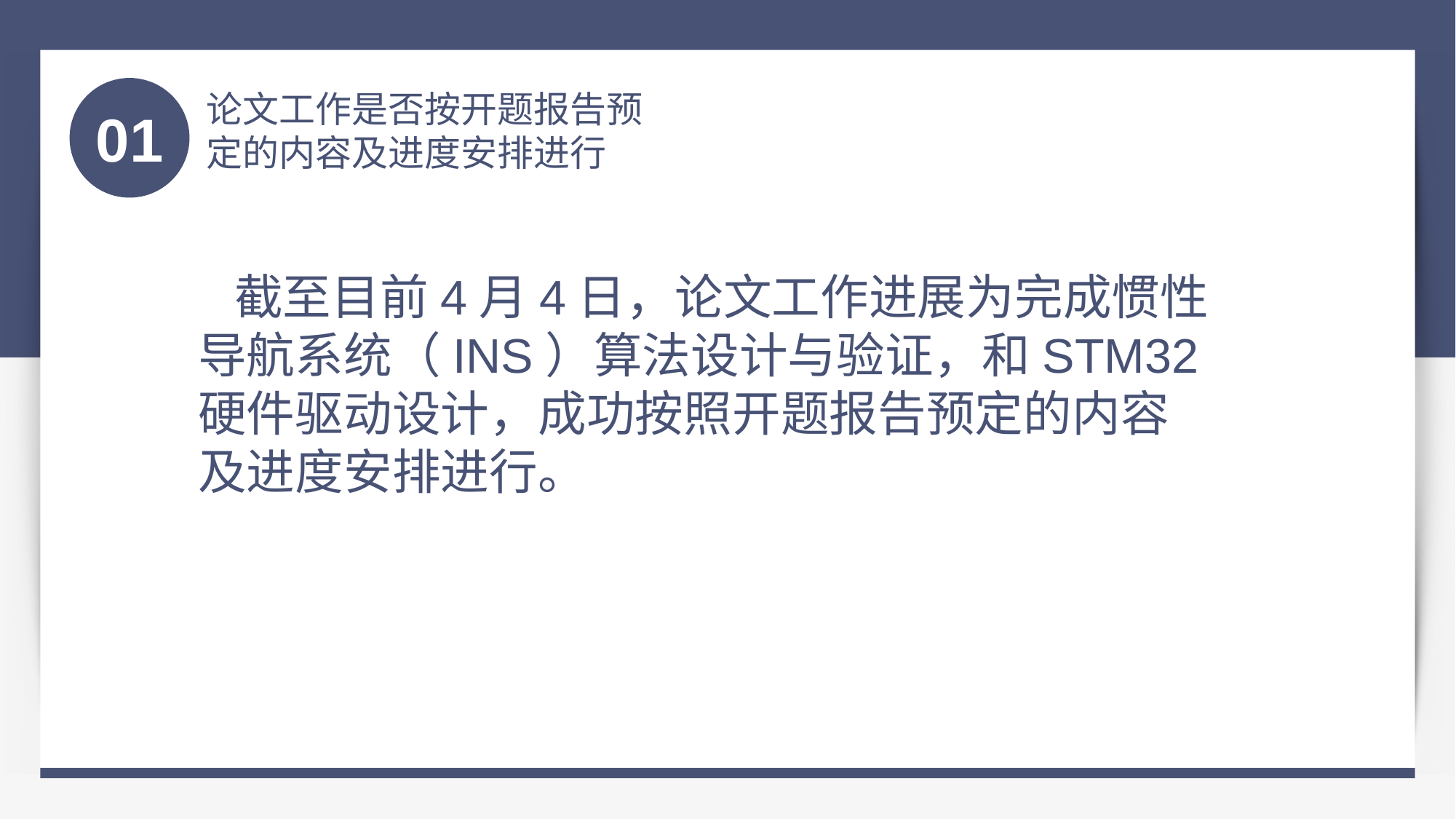

论文工作是否按开题报告预
定的内容及进度安排进行
01
截至目前4月4日，论文工作进展为完成惯性导航系统（INS）算法设计与验证，和STM32硬件驱动设计，成功按照开题报告预定的内容及进度安排进行。